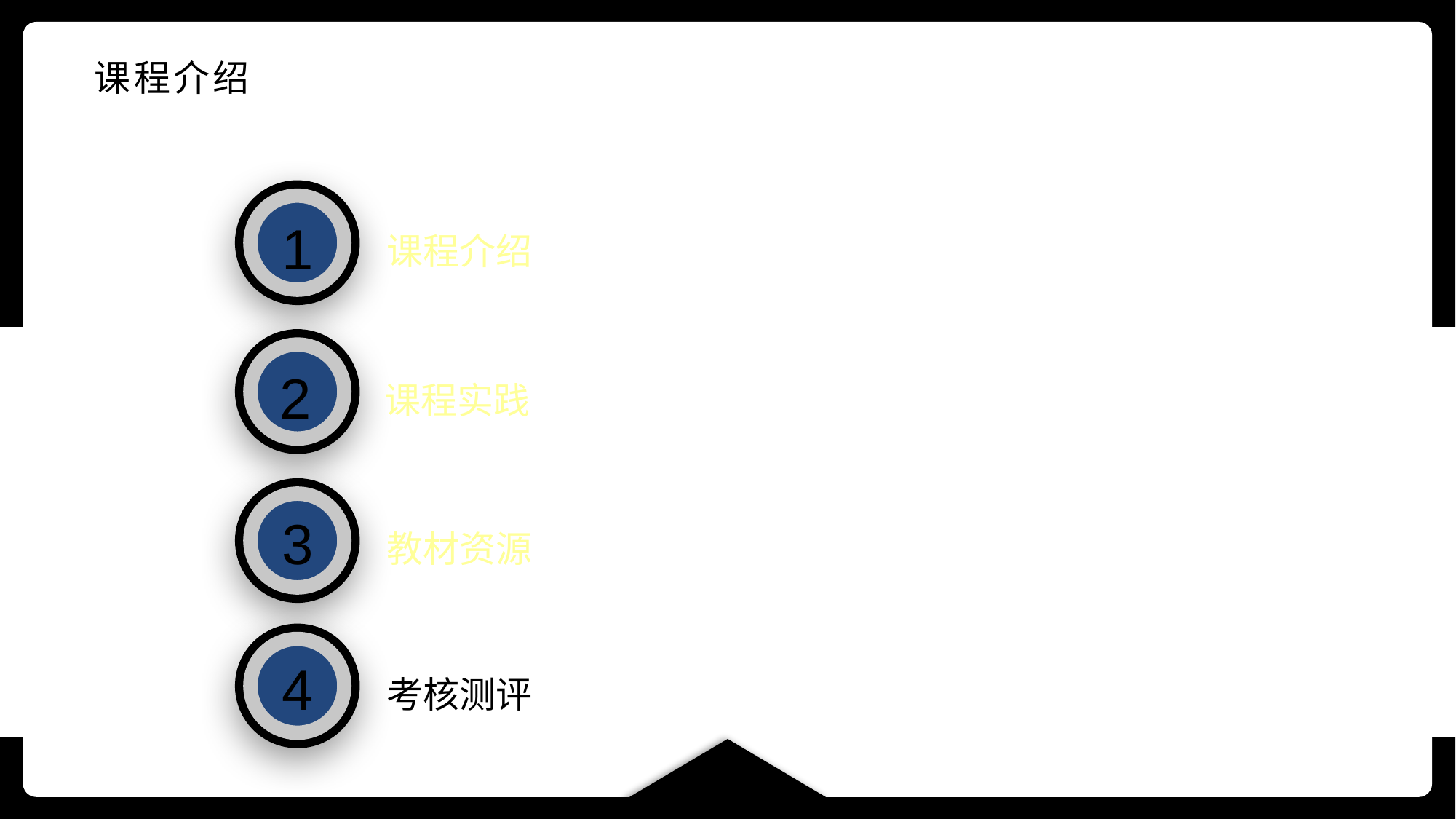

# 课程介绍

1

 课程介绍

2

 课程实践

3

 教材资源

4

 考核测评
40